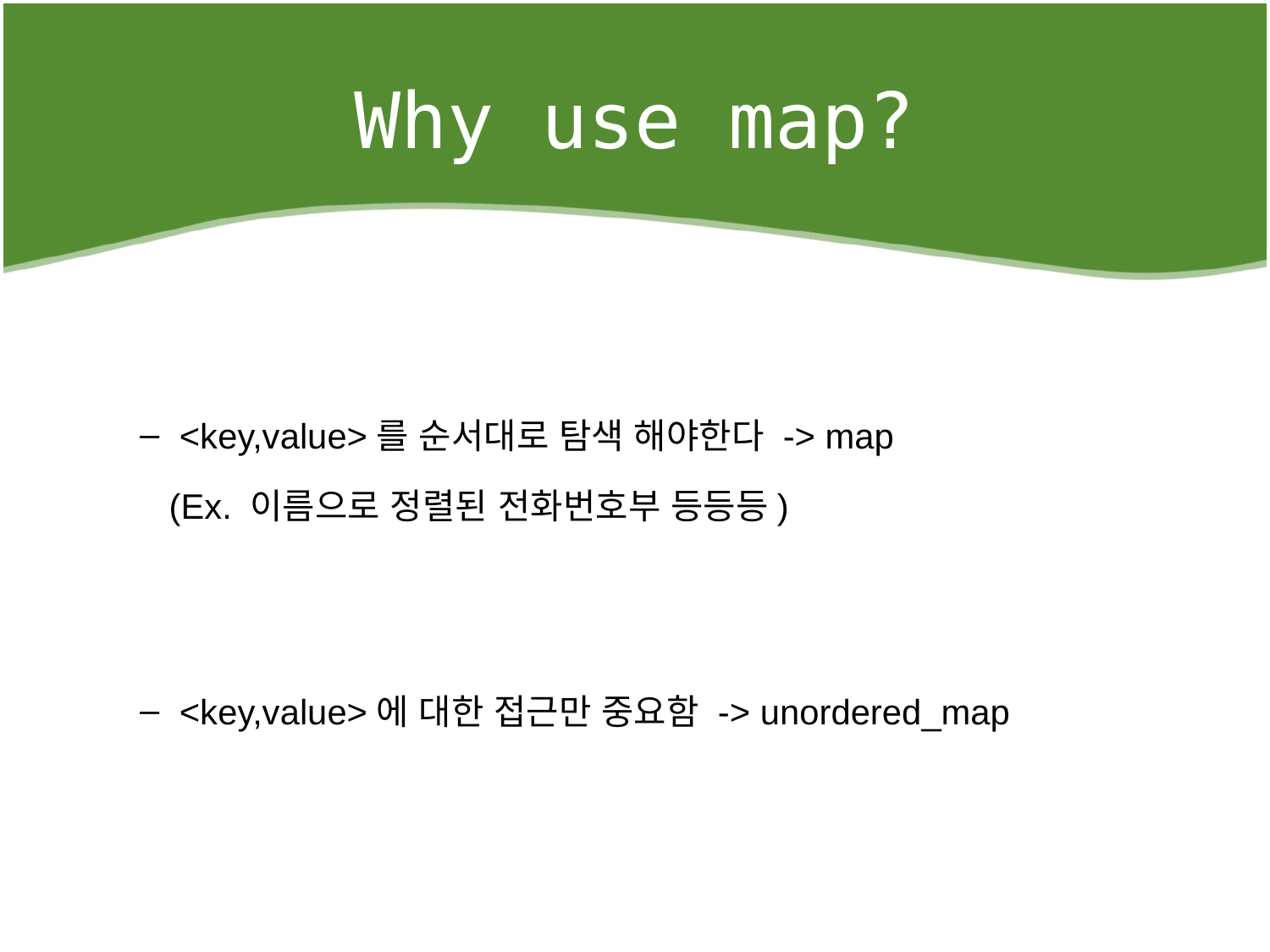

# Why use map?
<key,value>를 순서대로 탐색 해야한다 -> map
   (Ex. 이름으로 정렬된 전화번호부 등등등)

<key,value>에 대한 접근만 중요함 -> unordered_map